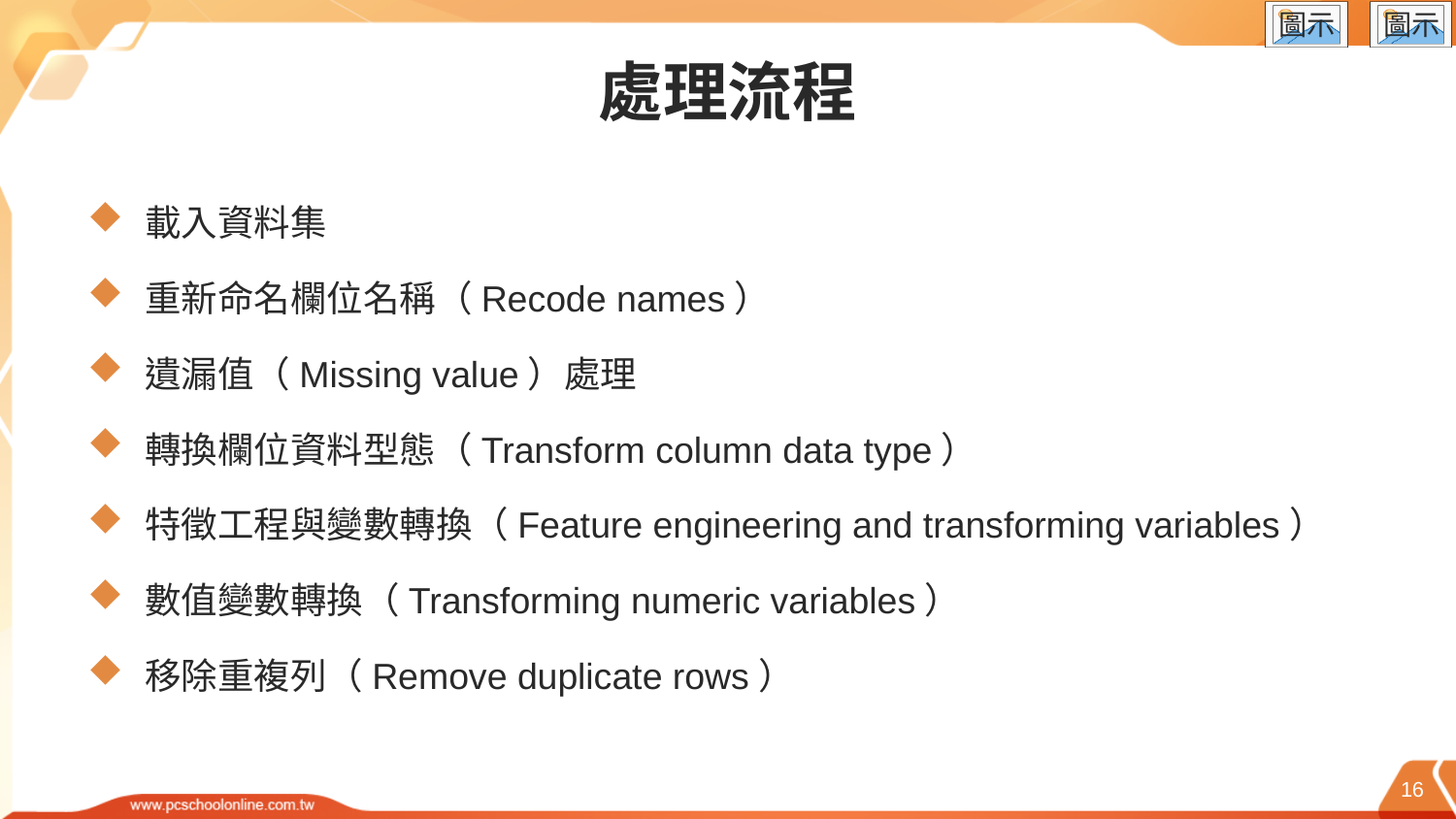

# 處理流程
載入資料集
重新命名欄位名稱（Recode names）
遺漏值（Missing value）處理
轉換欄位資料型態（Transform column data type）
特徵工程與變數轉換（Feature engineering and transforming variables）
數值變數轉換（Transforming numeric variables）
移除重複列（Remove duplicate rows）
16